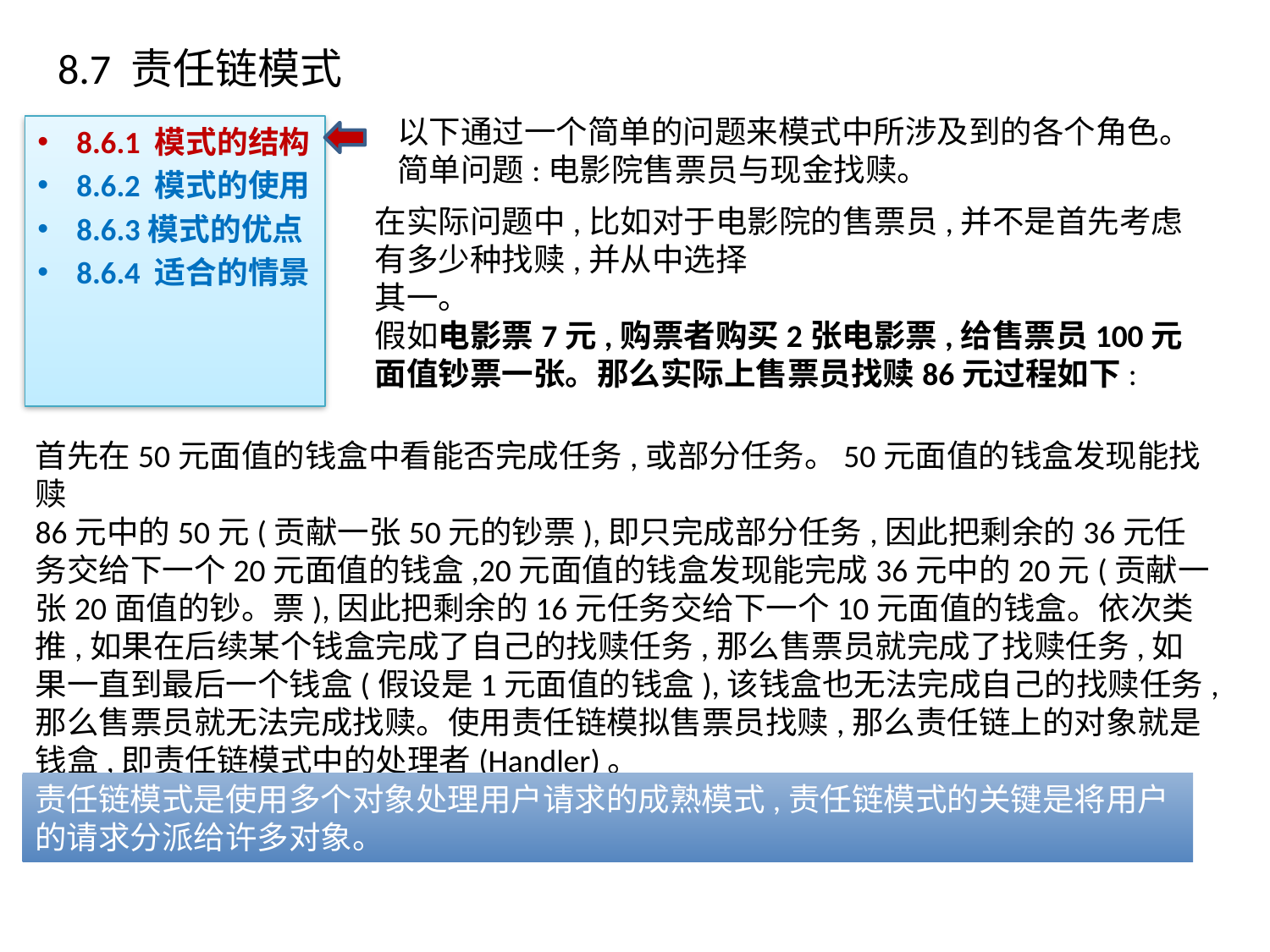

# 8.7 责任链模式
以下通过一个简单的问题来模式中所涉及到的各个角色。
简单问题:电影院售票员与现金找赎。
8.6.1 模式的结构
8.6.2 模式的使用
8.6.3模式的优点
8.6.4 适合的情景

在实际问题中,比如对于电影院的售票员,并不是首先考虑有多少种找赎,并从中选择
其一。
假如电影票7元,购票者购买2张电影票,给售票员100元面值钞票一张。那么实际上售票员找赎86元过程如下:

首先在50元面值的钱盒中看能否完成任务,或部分任务。50元面值的钱盒发现能找赎
86元中的50元(贡献一张50元的钞票),即只完成部分任务,因此把剩余的36元任务交给下一个20元面值的钱盒,20元面值的钱盒发现能完成36元中的20元(贡献一张20面值的钞。票),因此把剩余的16元任务交给下一个10元面值的钱盒。依次类推,如果在后续某个钱盒完成了自己的找赎任务,那么售票员就完成了找赎任务,如果一直到最后一个钱盒(假设是1元面值的钱盒),该钱盒也无法完成自己的找赎任务,那么售票员就无法完成找赎。使用责任链模拟售票员找赎,那么责任链上的对象就是钱盒,即责任链模式中的处理者(Handler)。
责任链模式是使用多个对象处理用户请求的成熟模式,责任链模式的关键是将用户的请求分派给许多对象。